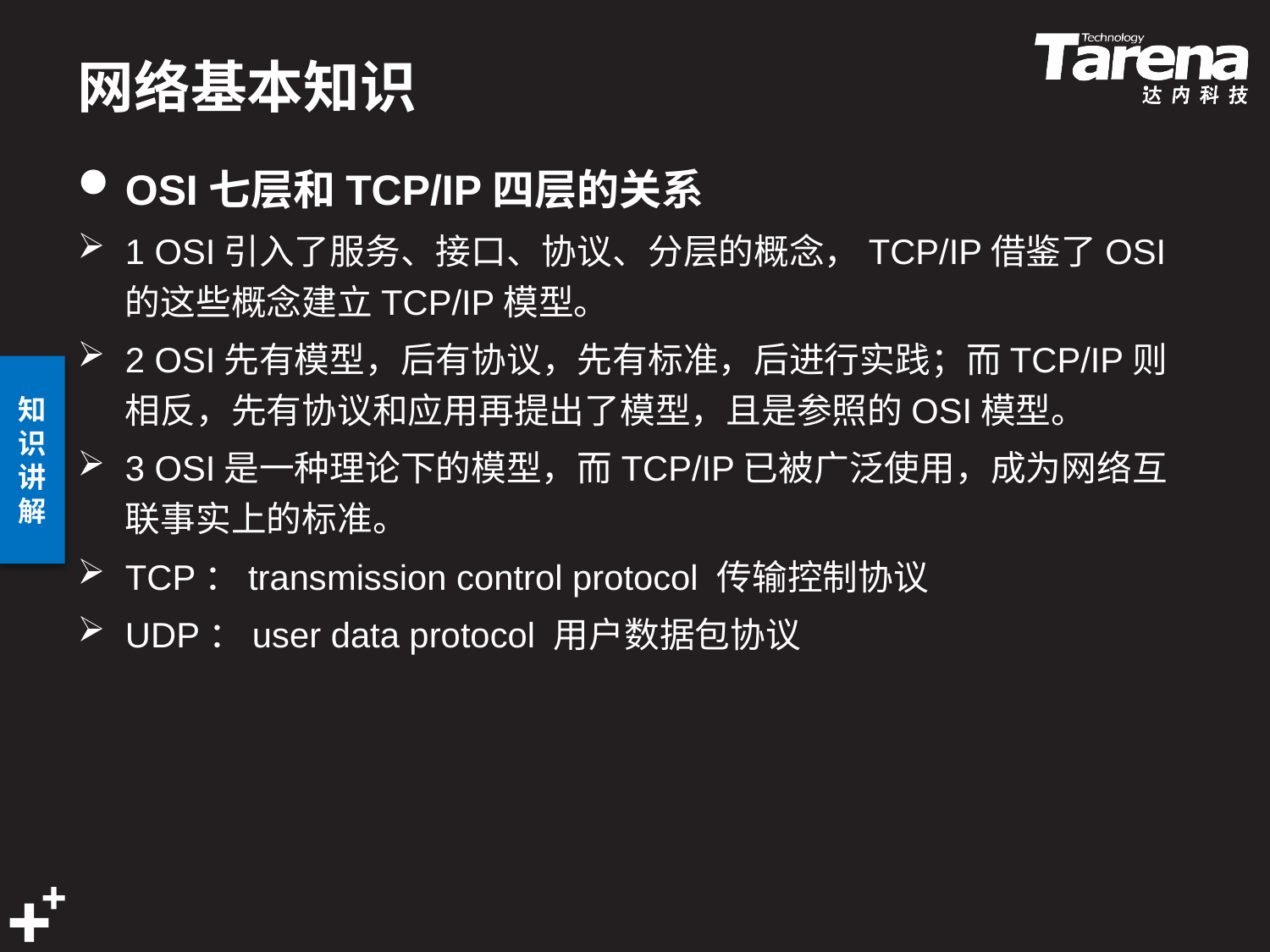

# 网络基本知识
OSI七层和TCP/IP四层的关系
1 OSI引入了服务、接口、协议、分层的概念，TCP/IP借鉴了OSI的这些概念建立TCP/IP模型。
2 OSI先有模型，后有协议，先有标准，后进行实践；而TCP/IP则相反，先有协议和应用再提出了模型，且是参照的OSI模型。
3 OSI是一种理论下的模型，而TCP/IP已被广泛使用，成为网络互联事实上的标准。
TCP：transmission control protocol 传输控制协议
UDP：user data protocol 用户数据包协议